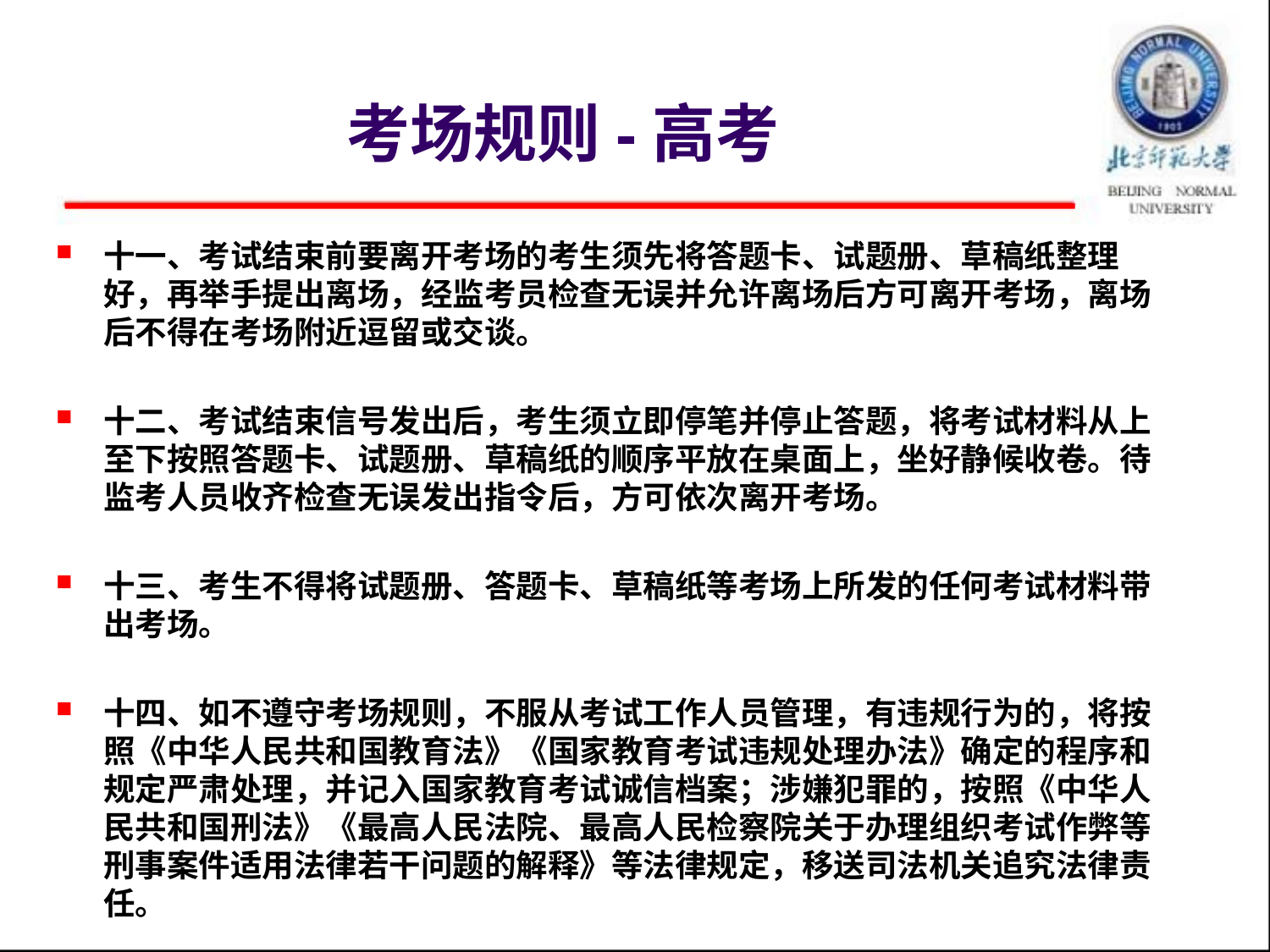

# 考场规则-高考
十一、考试结束前要离开考场的考生须先将答题卡、试题册、草稿纸整理好，再举手提出离场，经监考员检查无误并允许离场后方可离开考场，离场后不得在考场附近逗留或交谈。

十二、考试结束信号发出后，考生须立即停笔并停止答题，将考试材料从上至下按照答题卡、试题册、草稿纸的顺序平放在桌面上，坐好静候收卷。待监考人员收齐检查无误发出指令后，方可依次离开考场。

十三、考生不得将试题册、答题卡、草稿纸等考场上所发的任何考试材料带出考场。

十四、如不遵守考场规则，不服从考试工作人员管理，有违规行为的，将按照《中华人民共和国教育法》《国家教育考试违规处理办法》确定的程序和规定严肃处理，并记入国家教育考试诚信档案；涉嫌犯罪的，按照《中华人民共和国刑法》《最高人民法院、最高人民检察院关于办理组织考试作弊等刑事案件适用法律若干问题的解释》等法律规定，移送司法机关追究法律责任。